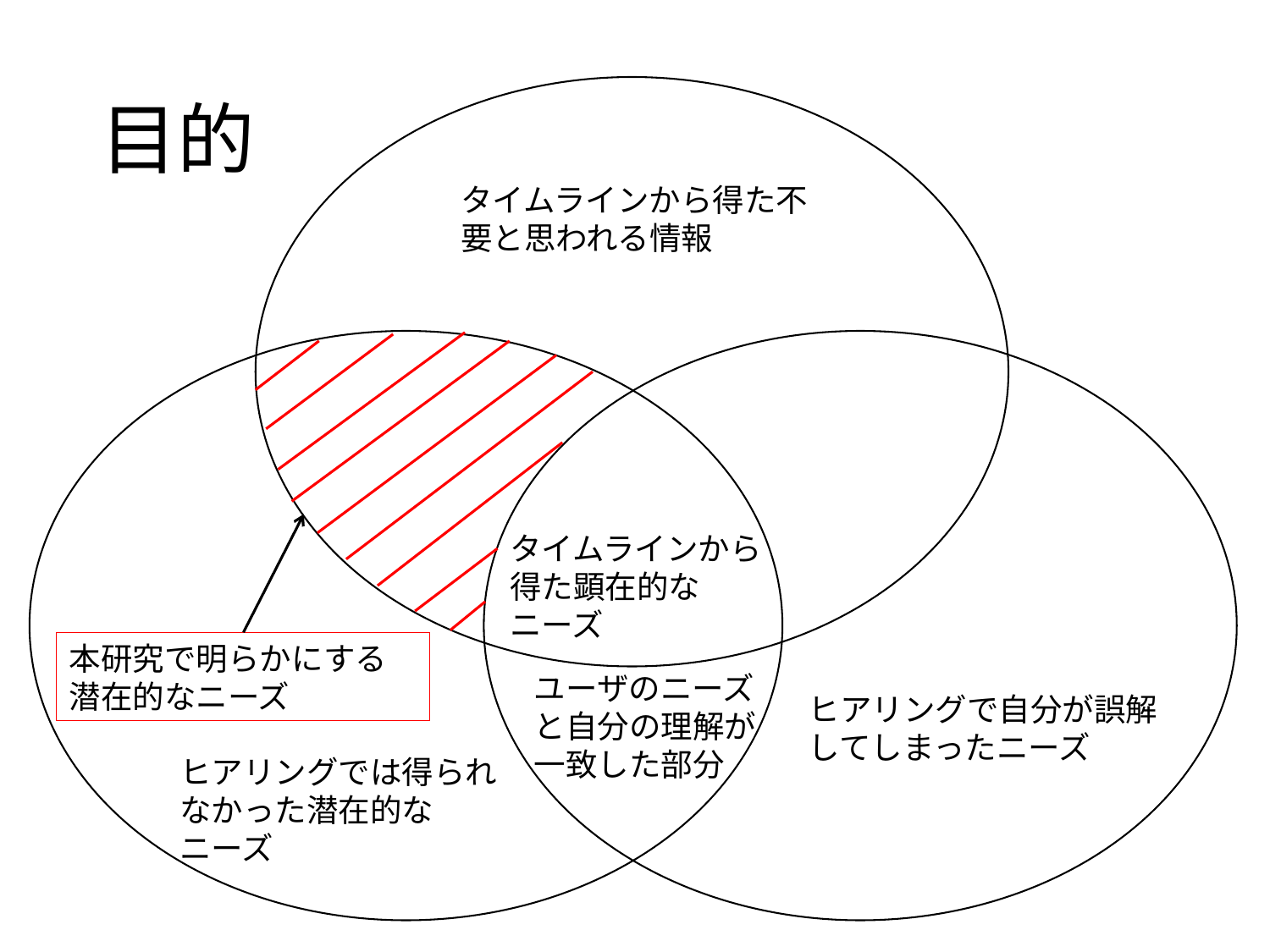

# 目的

タイムラインから得た不要と思われる情報

タイムラインから得た顕在的な　ニーズ
本研究で明らかにする潜在的なニーズ
ユーザのニーズと自分の理解が一致した部分
ヒアリングで自分が誤解してしまったニーズ
ヒアリングでは得られなかった潜在的な
ニーズ